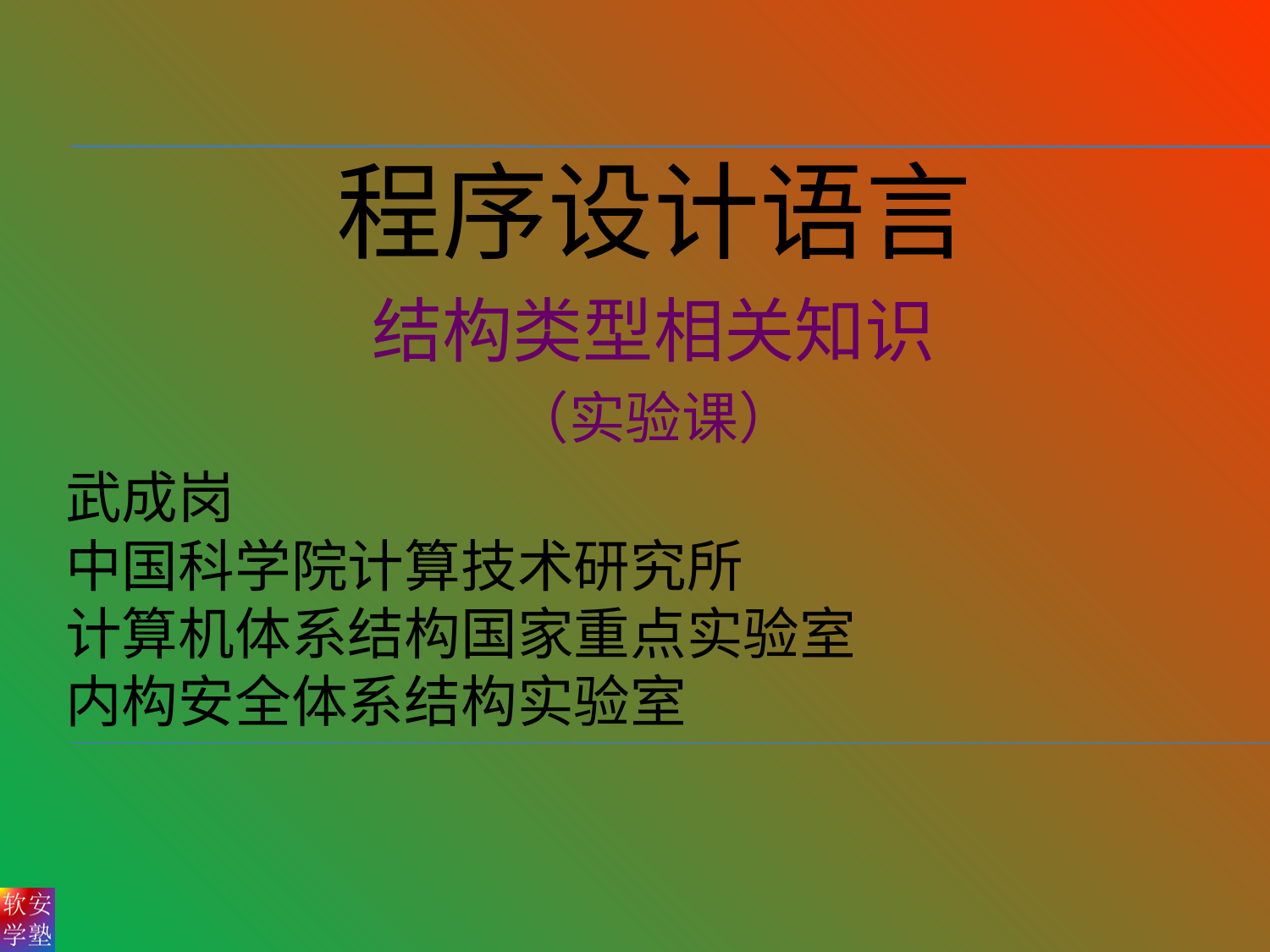

程序设计语言
结构类型相关知识
（实验课）
# 武成岗 中国科学院计算技术研究所 计算机体系结构国家重点实验室 内构安全体系结构实验室